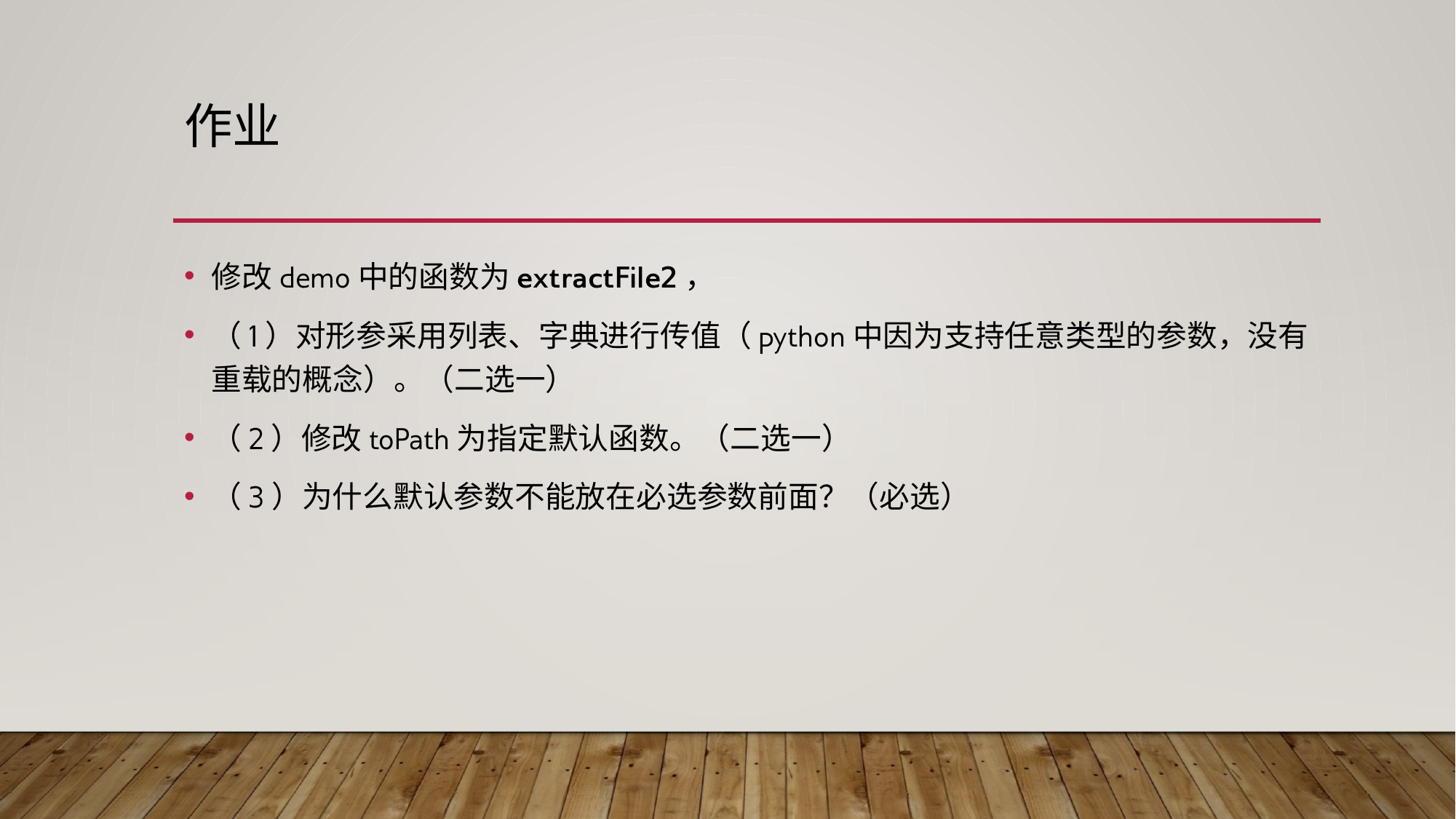

# 作业
修改demo中的函数为extractFile2，
（1）对形参采用列表、字典进行传值（python中因为支持任意类型的参数，没有重载的概念）。（二选一）
（2）修改toPath为指定默认函数。（二选一）
（3）为什么默认参数不能放在必选参数前面？（必选）